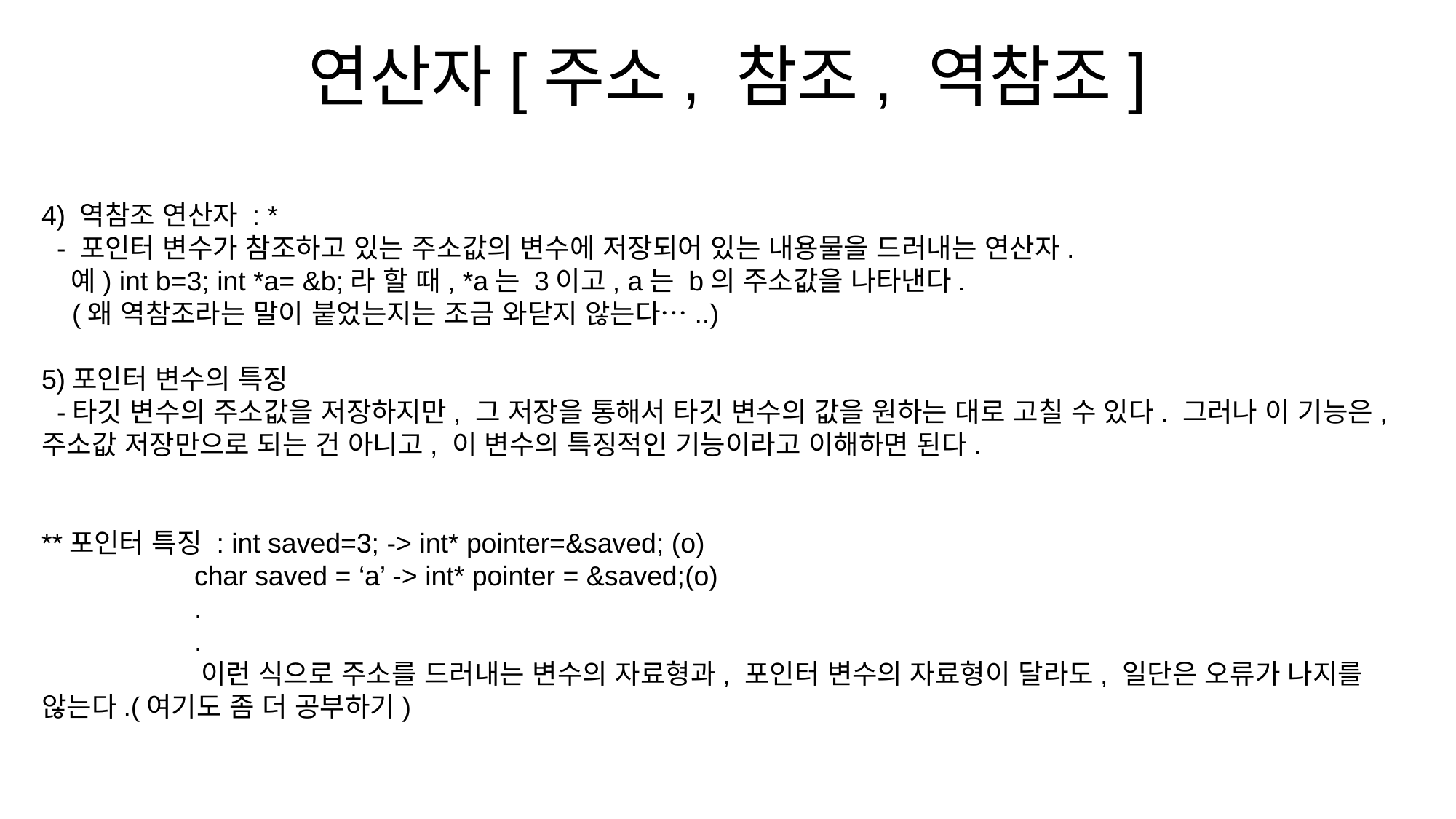

# 연산자[주소, 참조, 역참조]
4) 역참조 연산자 : *
  - 포인터 변수가 참조하고 있는 주소값의 변수에 저장되어 있는 내용물을 드러내는 연산자.
   예) int b=3; int *a= &b;라 할 때, *a는 3이고, a는 b의 주소값을 나타낸다.
    (왜 역참조라는 말이 붙었는지는 조금 와닫지 않는다…..)

5)포인터 변수의 특징
  -타깃 변수의 주소값을 저장하지만, 그 저장을 통해서 타깃 변수의 값을 원하는 대로 고칠 수 있다. 그러나 이 기능은, 주소값 저장만으로 되는 건 아니고, 이 변수의 특징적인 기능이라고 이해하면 된다.

**포인터 특징 : int saved=3; -> int* pointer=&saved; (o)
                    char saved = ‘a’ -> int* pointer = &saved;(o)
                    .
                    .
                    이런 식으로 주소를 드러내는 변수의 자료형과, 포인터 변수의 자료형이 달라도, 일단은 오류가 나지를 않는다.(여기도 좀 더 공부하기)